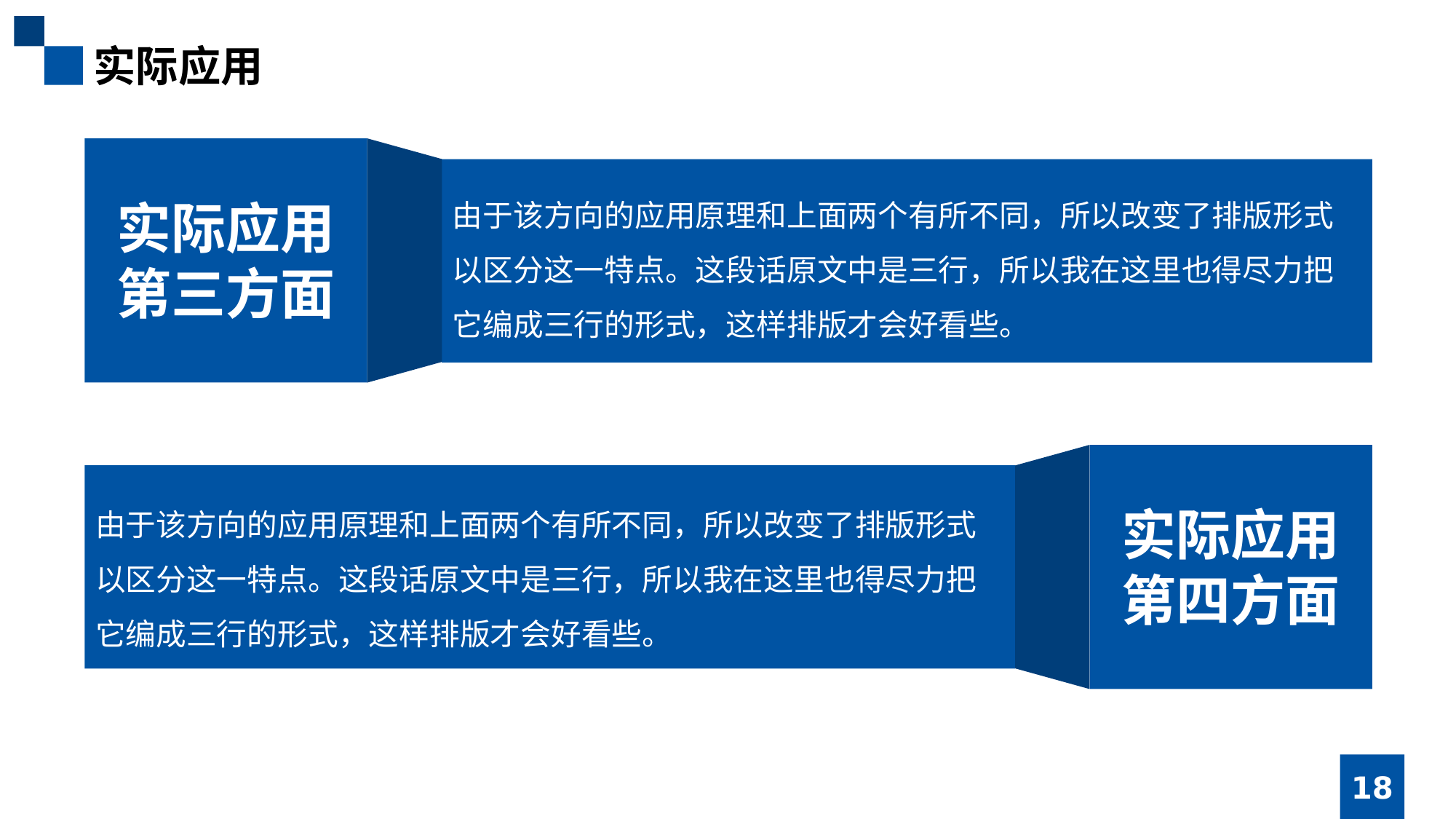

实际应用

由于该方向的应用原理和上面两个有所不同，所以改变了排版形式以区分这一特点。这段话原文中是三行，所以我在这里也得尽力把它编成三行的形式，这样排版才会好看些。
实际应用
第三方面

由于该方向的应用原理和上面两个有所不同，所以改变了排版形式以区分这一特点。这段话原文中是三行，所以我在这里也得尽力把它编成三行的形式，这样排版才会好看些。
实际应用
第四方面
18